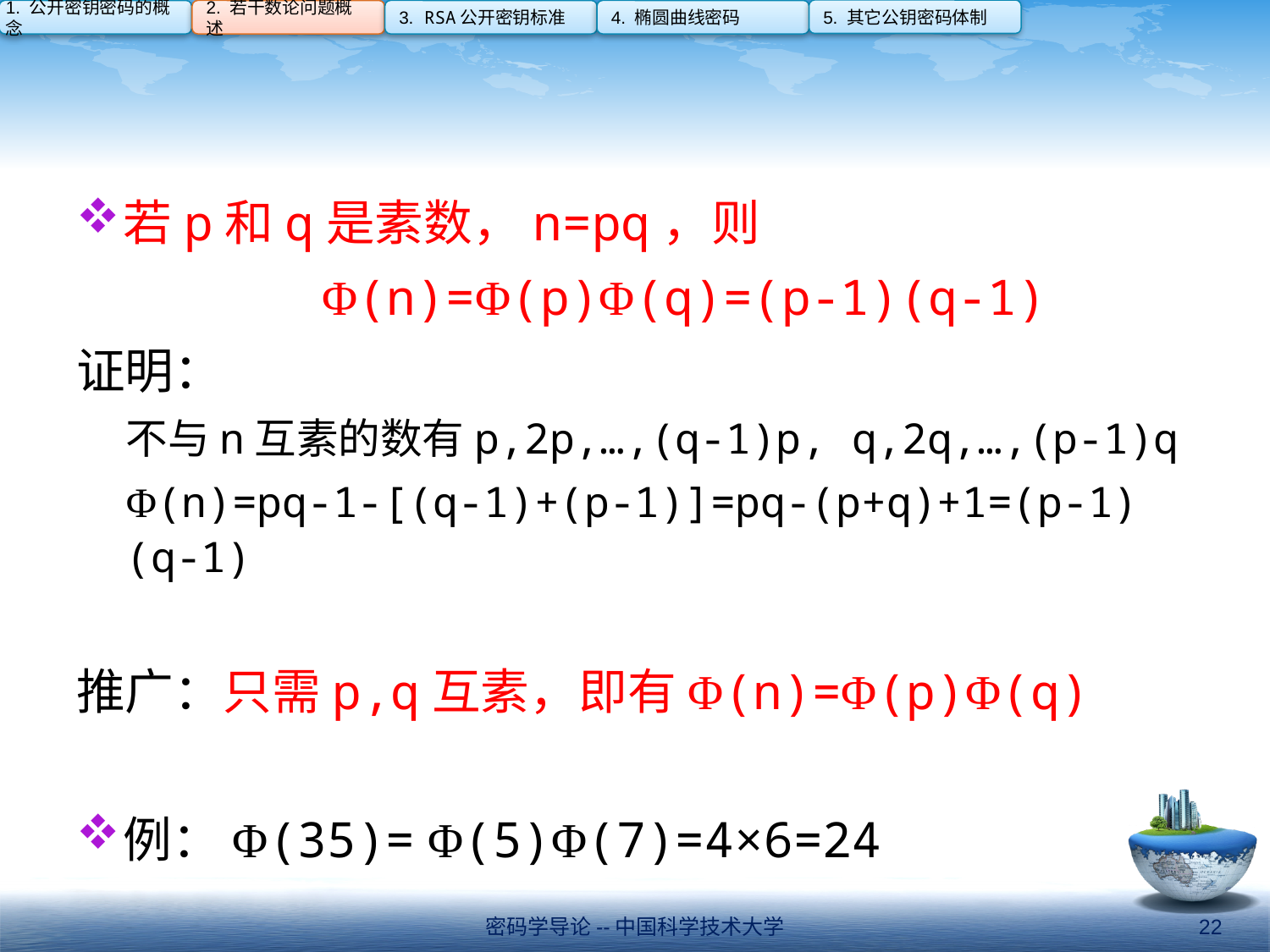

5. 其它公钥密码体制
1. 公开密钥密码的概念
2. 若干数论问题概述
3. RSA公开密钥标准
4. 椭圆曲线密码
#
若p和q是素数，n=pq，则
                    Φ(n)=Φ(p)Φ(q)=(p-1)(q-1)
证明：
不与n互素的数有p,2p,…,(q-1)p, q,2q,…,(p-1)q
Φ(n)=pq-1-[(q-1)+(p-1)]=pq-(p+q)+1=(p-1)(q-1)

推广：只需p,q互素，即有Φ(n)=Φ(p)Φ(q)

例：Φ(35)= Φ(5)Φ(7)=4×6=24
密码学导论--中国科学技术大学
22